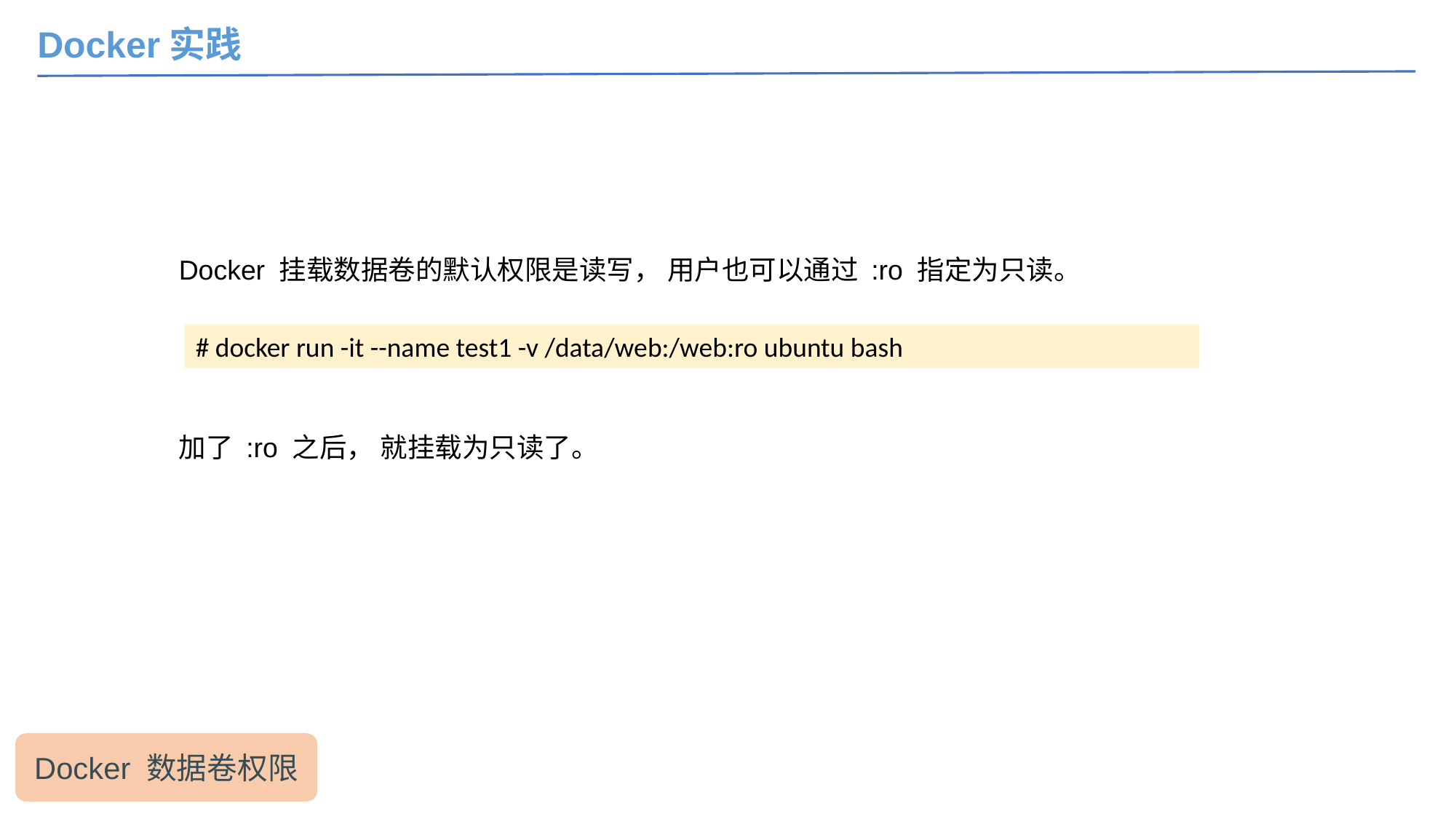

Docker实践
Docker 挂载数据卷的默认权限是读写， 用户也可以通过 :ro 指定为只读。
# docker run -it --name test1 -v /data/web:/web:ro ubuntu bash
加了 :ro 之后， 就挂载为只读了。
Docker 数据卷权限